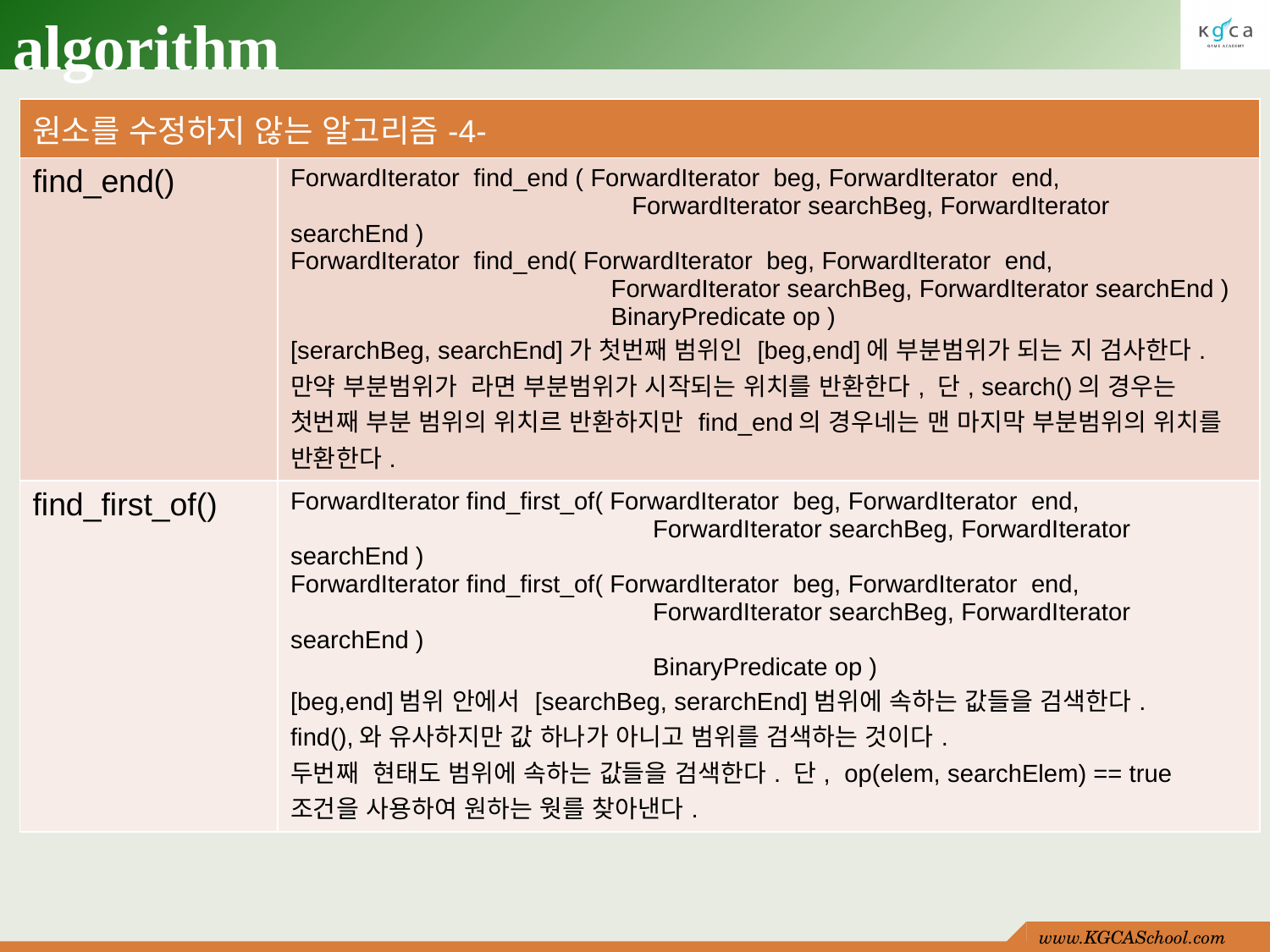

# algorithm
| 원소를 수정하지 않는 알고리즘-4- |  |
| --- | --- |
| find\_end() | ForwardIterator find\_end ( ForwardIterator beg, ForwardIterator end, ForwardIterator searchBeg, ForwardIterator searchEnd ) ForwardIterator find\_end( ForwardIterator beg, ForwardIterator end, ForwardIterator searchBeg, ForwardIterator searchEnd ) BinaryPredicate op ) [serarchBeg, searchEnd]가 첫번째 범위인 [beg,end]에 부분범위가 되는 지 검사한다. 만약 부분범위가 라면 부분범위가 시작되는 위치를 반환한다, 단, search()의 경우는 첫번째 부분 범위의 위치르 반환하지만 find\_end의 경우네는 맨 마지막 부분범위의 위치를 반환한다. |
| find\_first\_of() | ForwardIterator find\_first\_of( ForwardIterator beg, ForwardIterator end, ForwardIterator searchBeg, ForwardIterator searchEnd ) ForwardIterator find\_first\_of( ForwardIterator beg, ForwardIterator end, ForwardIterator searchBeg, ForwardIterator searchEnd ) BinaryPredicate op ) [beg,end]범위 안에서 [searchBeg, serarchEnd]범위에 속하는 값들을 검색한다. find(),와 유사하지만 값 하나가 아니고 범위를 검색하는 것이다. 두번째 현태도 범위에 속하는 값들을 검색한다. 단, op(elem, searchElem) == true 조건을 사용하여 원하는 웟를 찾아낸다. |